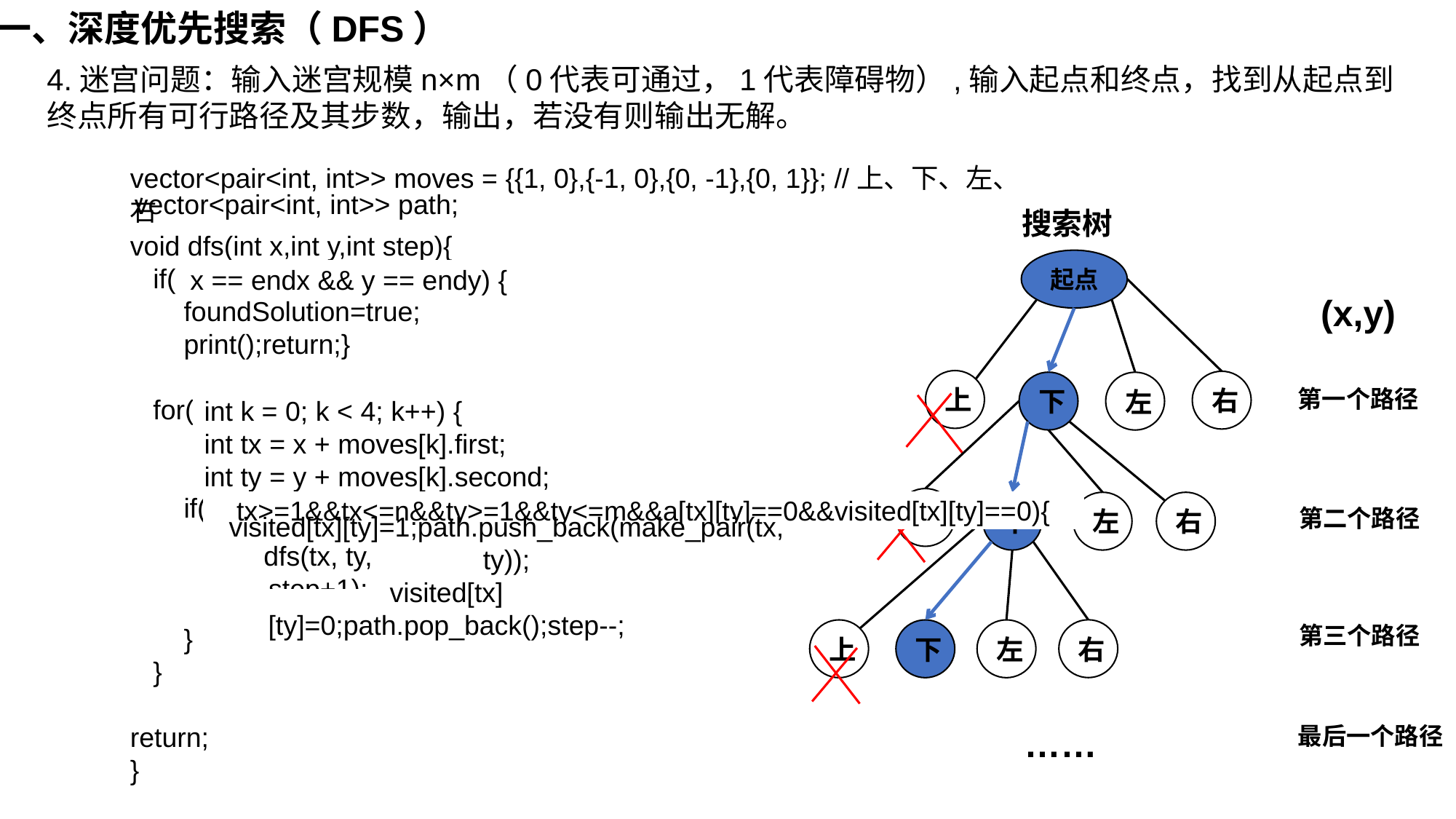

一、深度优先搜索（DFS）
4.迷宫问题：输入迷宫规模n×m（0代表可通过，1代表障碍物）,输入起点和终点，找到从起点到终点所有可行路径及其步数，输出，若没有则输出无解。
vector<pair<int, int>> moves = {{1, 0},{-1, 0},{0, -1},{0, 1}}; //上、下、左、右
vector<pair<int, int>> path;
搜索树
起点
第一个路径
第二个路径
第三个路径
……
最后一个路径
上
右
下
左
上
下
左
右
右
上
下
左
(x,y)
void dfs(int x,int y,int step){
   if(找到一种解){
       foundSolution=true;
       print();return;}

   for(遍历分支){

       if(符合条件){
           执行;
           递归;
           撤销；
       }
   }

return;
}
x == endx && y == endy) {
int k = 0; k < 4; k++) {
int tx = x + moves[k].first;
int ty = y + moves[k].second;
tx>=1&&tx<=n&&ty>=1&&ty<=m&&a[tx][ty]==0&&visited[tx][ty]==0){
visited[tx][ty]=1;path.push_back(make_pair(tx, ty));
dfs(tx, ty, step+1);
visited[tx][ty]=0;path.pop_back();step--;